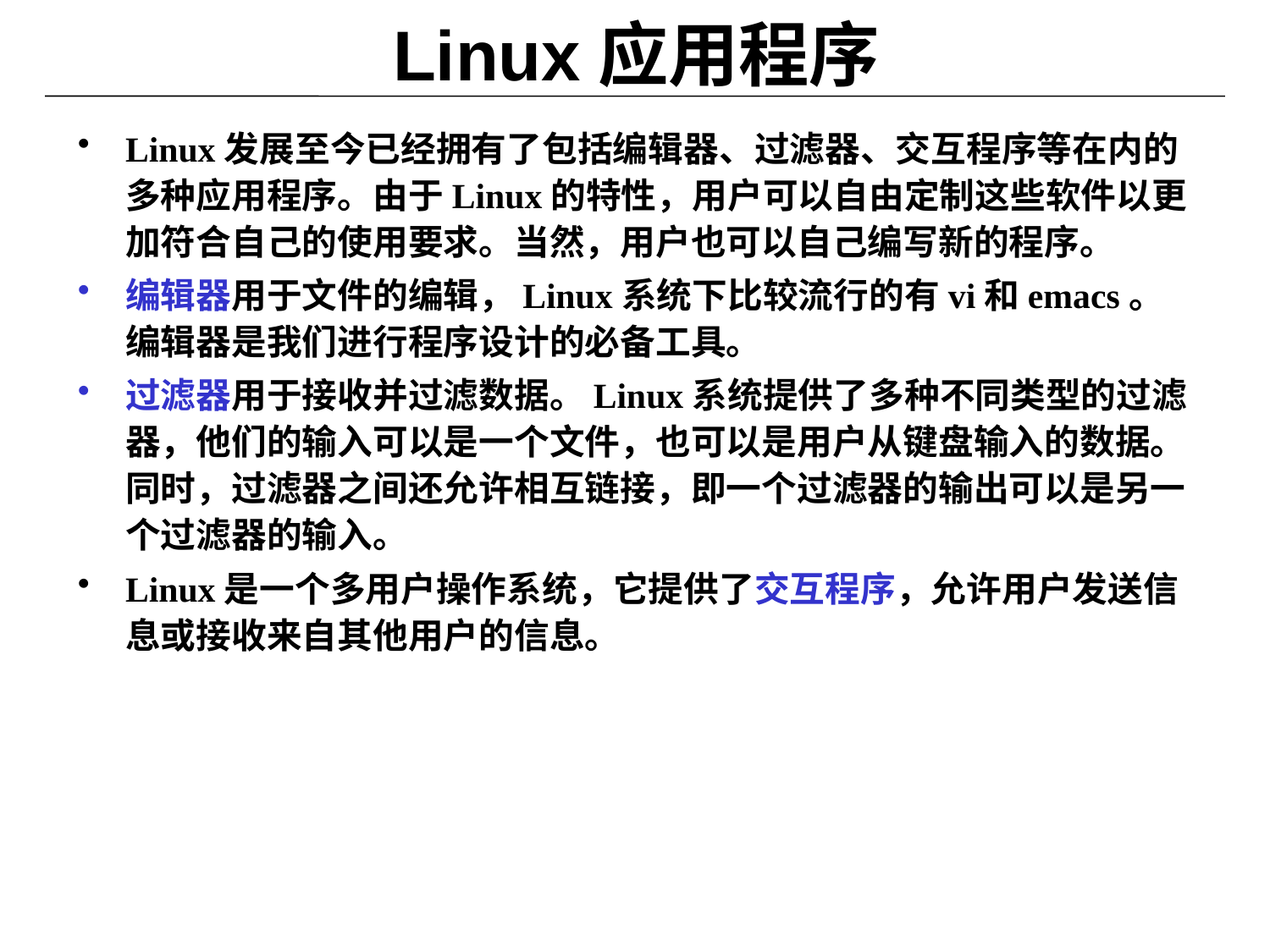

Linux发展至今已经拥有了包括编辑器、过滤器、交互程序等在内的多种应用程序。由于Linux的特性，用户可以自由定制这些软件以更加符合自己的使用要求。当然，用户也可以自己编写新的程序。
编辑器用于文件的编辑，Linux系统下比较流行的有vi和emacs。编辑器是我们进行程序设计的必备工具。
过滤器用于接收并过滤数据。Linux系统提供了多种不同类型的过滤器，他们的输入可以是一个文件，也可以是用户从键盘输入的数据。同时，过滤器之间还允许相互链接，即一个过滤器的输出可以是另一个过滤器的输入。
Linux是一个多用户操作系统，它提供了交互程序，允许用户发送信息或接收来自其他用户的信息。
Linux应用程序